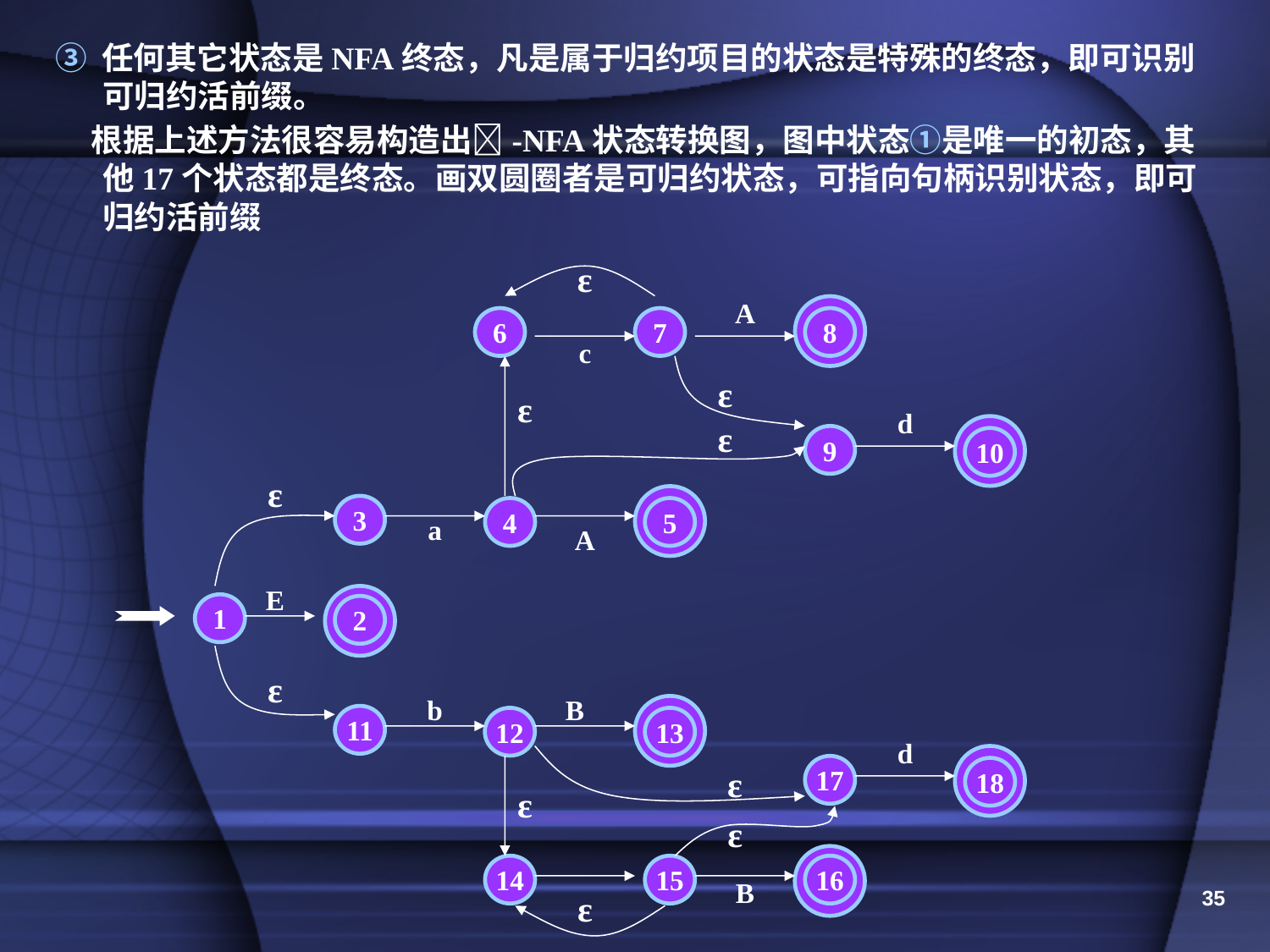

③ 任何其它状态是NFA终态，凡是属于归约项目的状态是特殊的终态，即可识别可归约活前缀。
    根据上述方法很容易构造出ε-NFA状态转换图，图中状态①是唯一的初态，其他17个状态都是终态。画双圆圈者是可归约状态，可指向句柄识别状态，即可归约活前缀
ε

A

6
7
8
c

ε
ε
d
ε

9
10

ε

3
4
5
a

A
E

1
2

ε
b
B

11
12
13

d

17

ε
18
ε

ε

14
15
16
B

35
ε